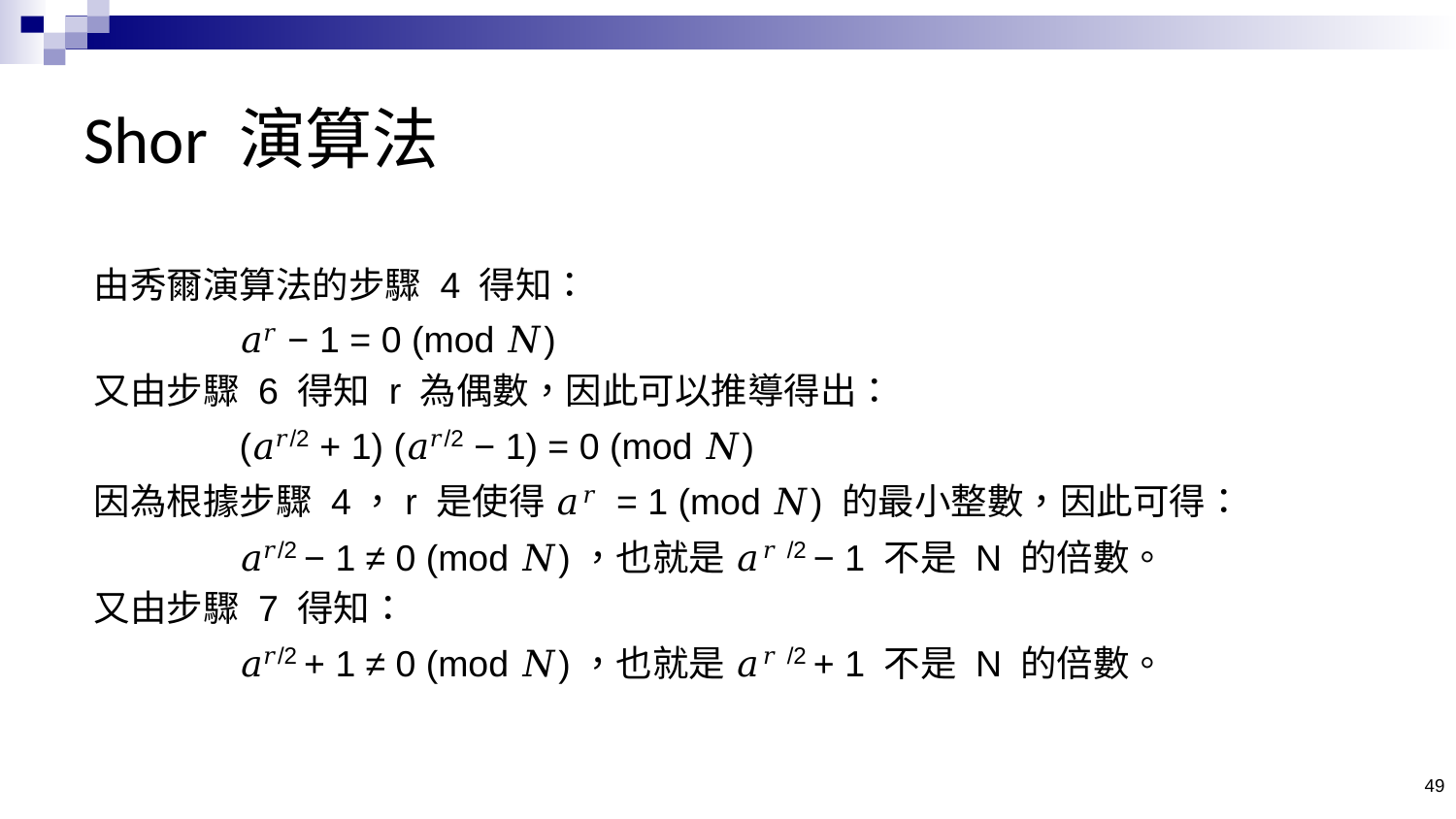

# Shor 演算法
由秀爾演算法的步驟 4 得知：
	𝑎𝑟 − 1 = 0 (mod 𝑁)
又由步驟 6 得知 r 為偶數，因此可以推導得出：
	(𝑎𝑟/2 + 1) (𝑎𝑟/2 − 1) = 0 (mod 𝑁)
因為根據步驟 4，r 是使得 𝑎𝑟 = 1 (mod 𝑁) 的最小整數，因此可得：
	𝑎𝑟/2 − 1 ≠ 0 (mod 𝑁)，也就是 𝑎𝑟/2 − 1 不是 N 的倍數。
又由步驟 7 得知：
	𝑎𝑟/2 + 1 ≠ 0 (mod 𝑁)，也就是 𝑎𝑟/2 + 1 不是 N 的倍數。
49